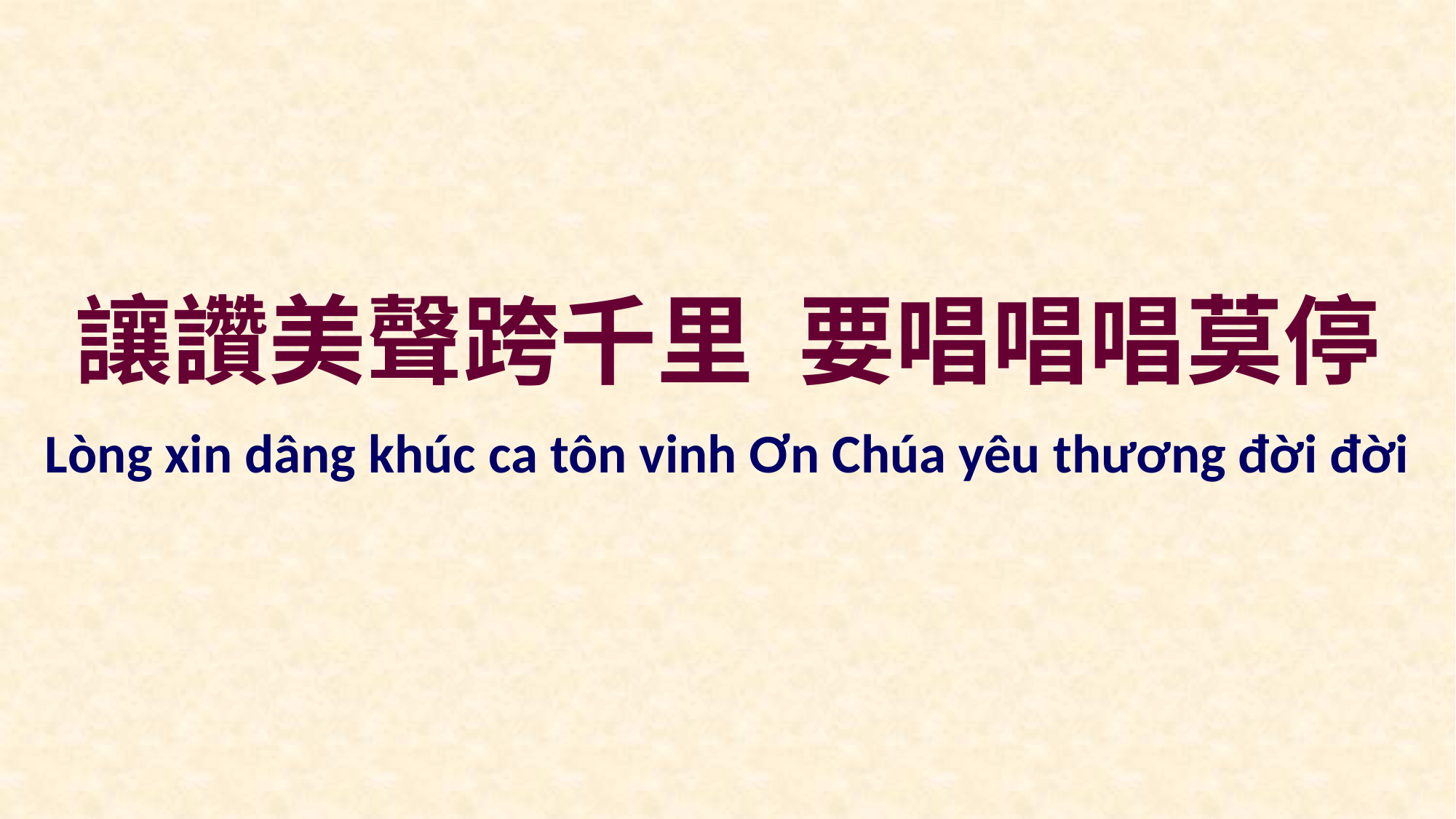

讓讚美聲跨千里  要唱唱唱莫停
Lòng xin dâng khúc ca tôn vinh Ơn Chúa yêu thương đời đời